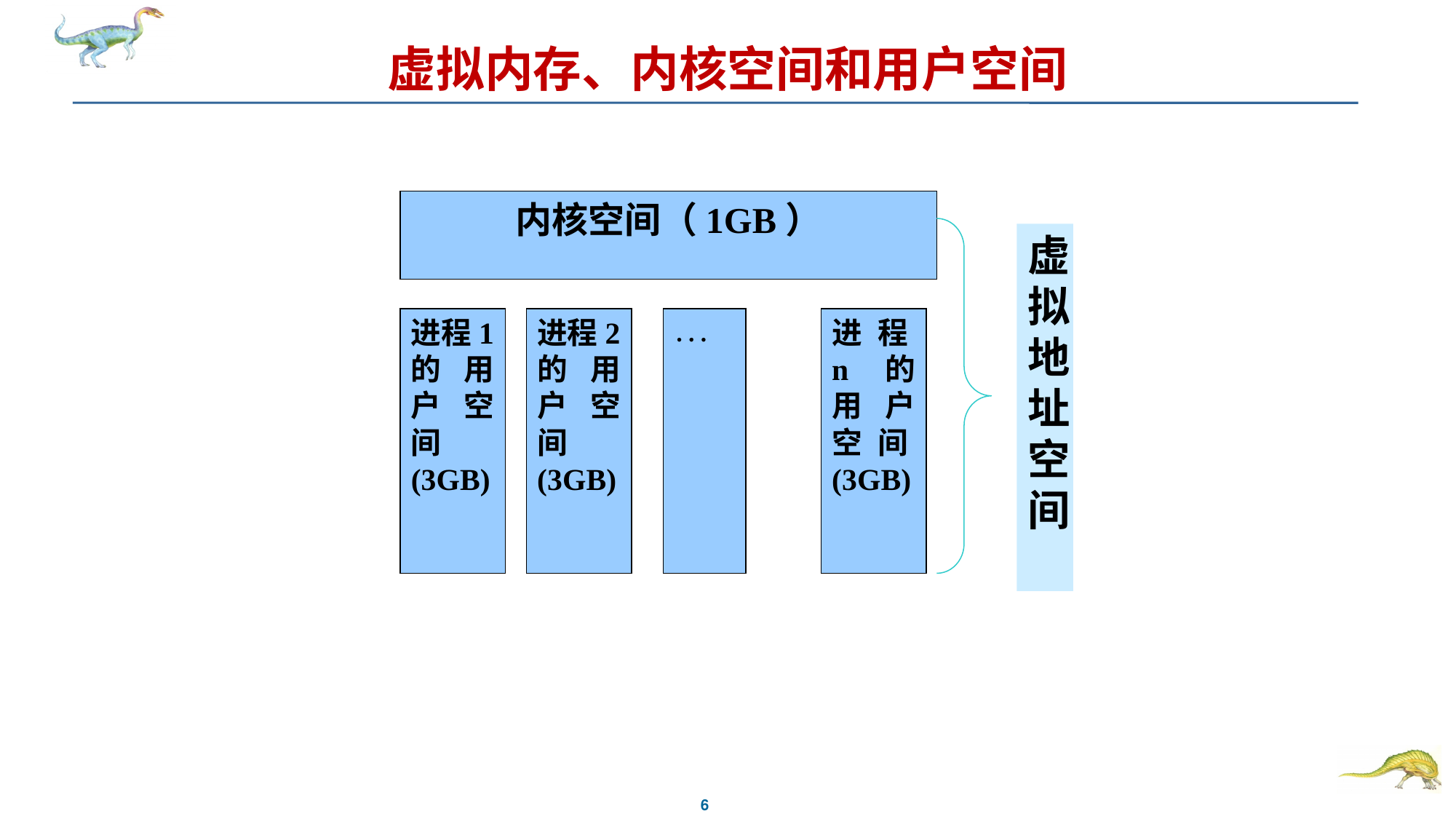

# 虚拟内存、内核空间和用户空间

内核空间（1GB）

虚拟地址空
间

进程1的用户空间(3GB)
进程2的用户空间(3GB)
…
进程n的用户空间(3GB)